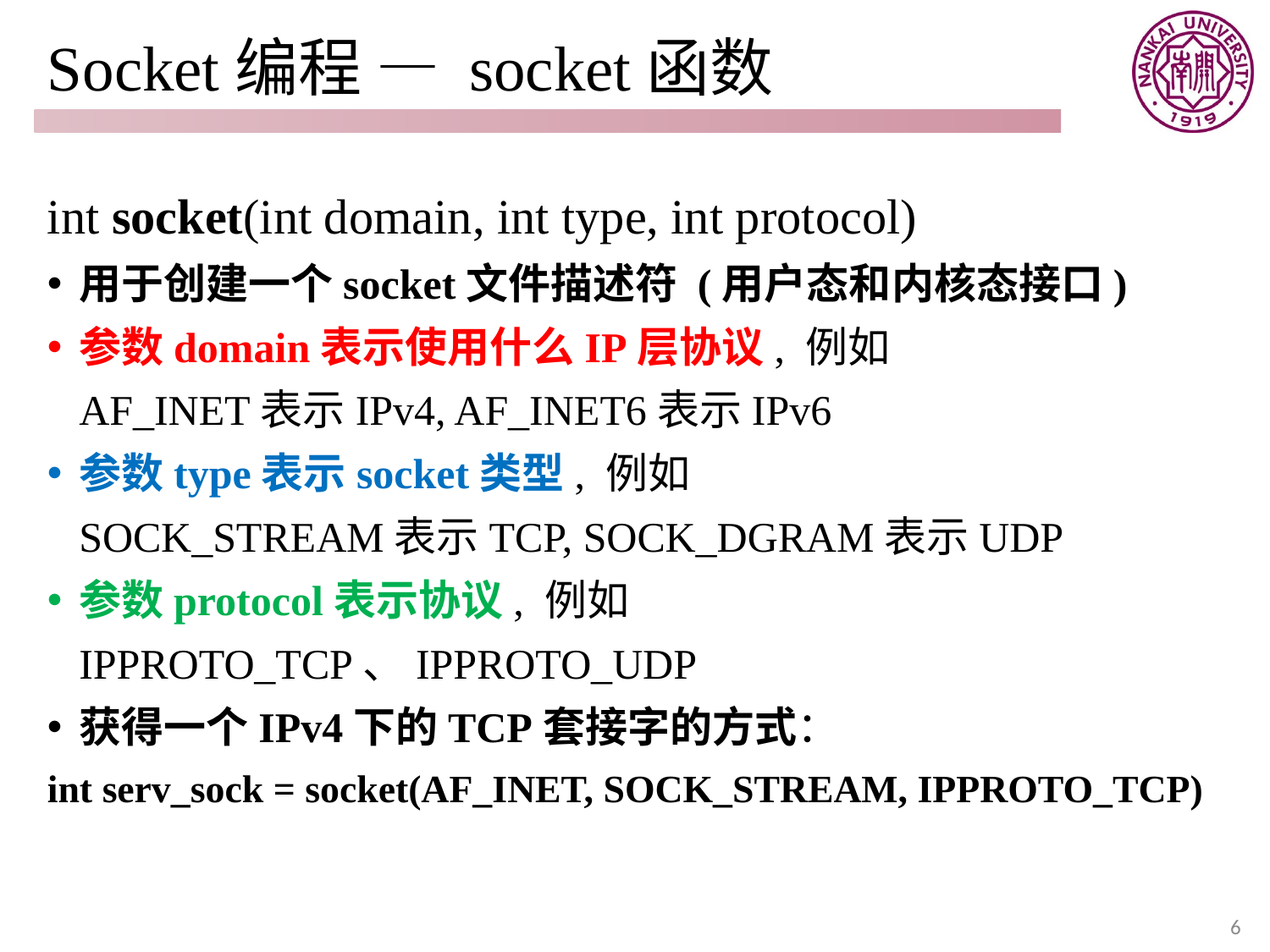

# Socket编程 — socket函数
int socket(int domain, int type, int protocol)
用于创建一个socket文件描述符 (用户态和内核态接口)
参数domain表示使用什么IP层协议, 例如
   AF_INET表示IPv4, AF_INET6表示IPv6
参数type表示socket类型, 例如
   SOCK_STREAM表示TCP, SOCK_DGRAM表示UDP
参数protocol表示协议, 例如
   IPPROTO_TCP、IPPROTO_UDP
获得一个IPv4下的TCP套接字的方式：
int serv_sock = socket(AF_INET, SOCK_STREAM, IPPROTO_TCP)
6